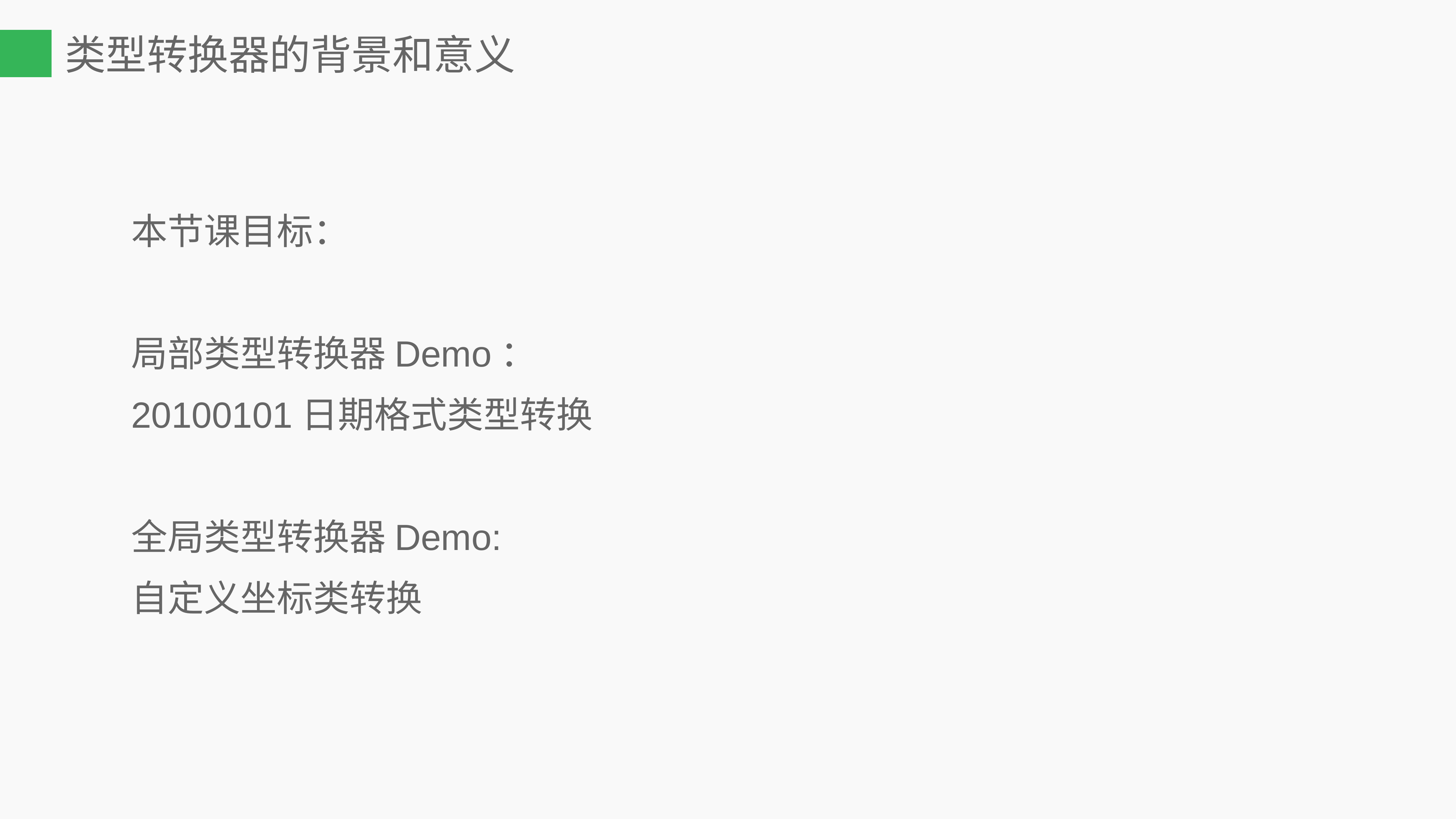

类型转换器的背景和意义

	本节课目标：

	局部类型转换器Demo：
	20100101日期格式类型转换

	全局类型转换器Demo:
	自定义坐标类转换